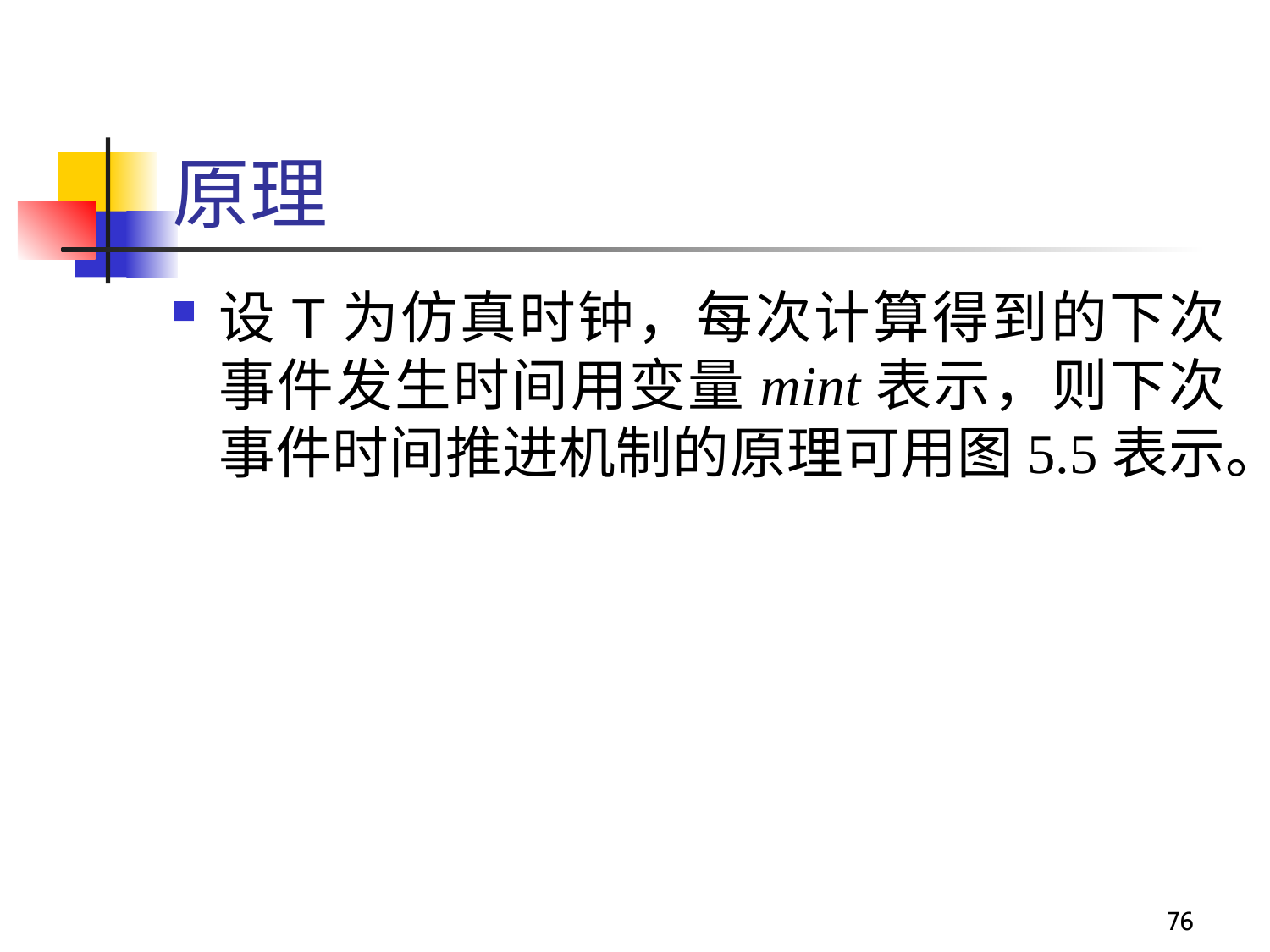

# 原理
设T为仿真时钟，每次计算得到的下次事件发生时间用变量mint表示，则下次事件时间推进机制的原理可用图5.5表示。

76